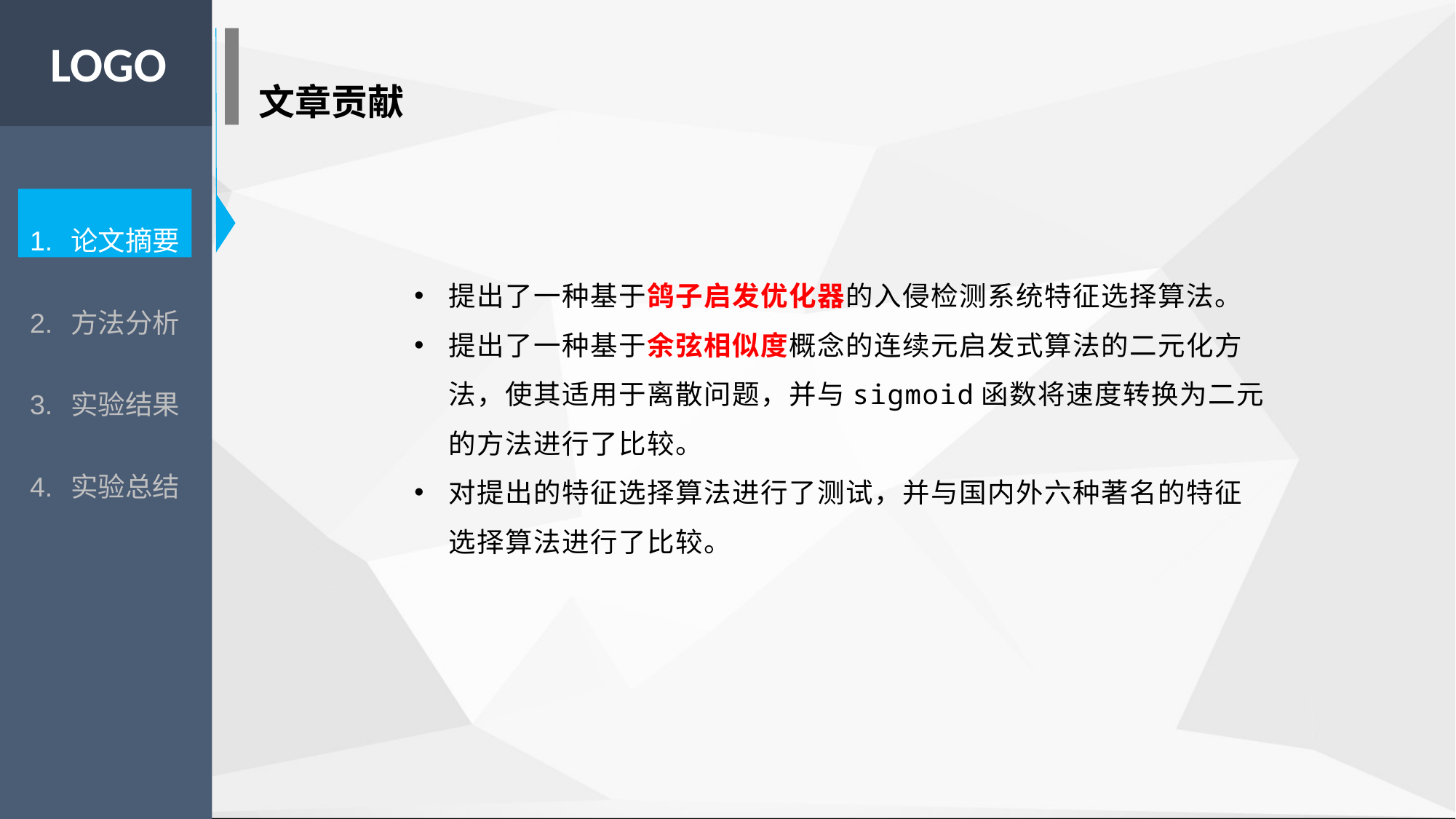

LOGO

文章贡献
论文摘要
方法分析
实验结果
实验总结

提出了一种基于鸽子启发优化器的入侵检测系统特征选择算法。
提出了一种基于余弦相似度概念的连续元启发式算法的二元化方法，使其适用于离散问题，并与sigmoid函数将速度转换为二元的方法进行了比较。
对提出的特征选择算法进行了测试，并与国内外六种著名的特征选择算法进行了比较。